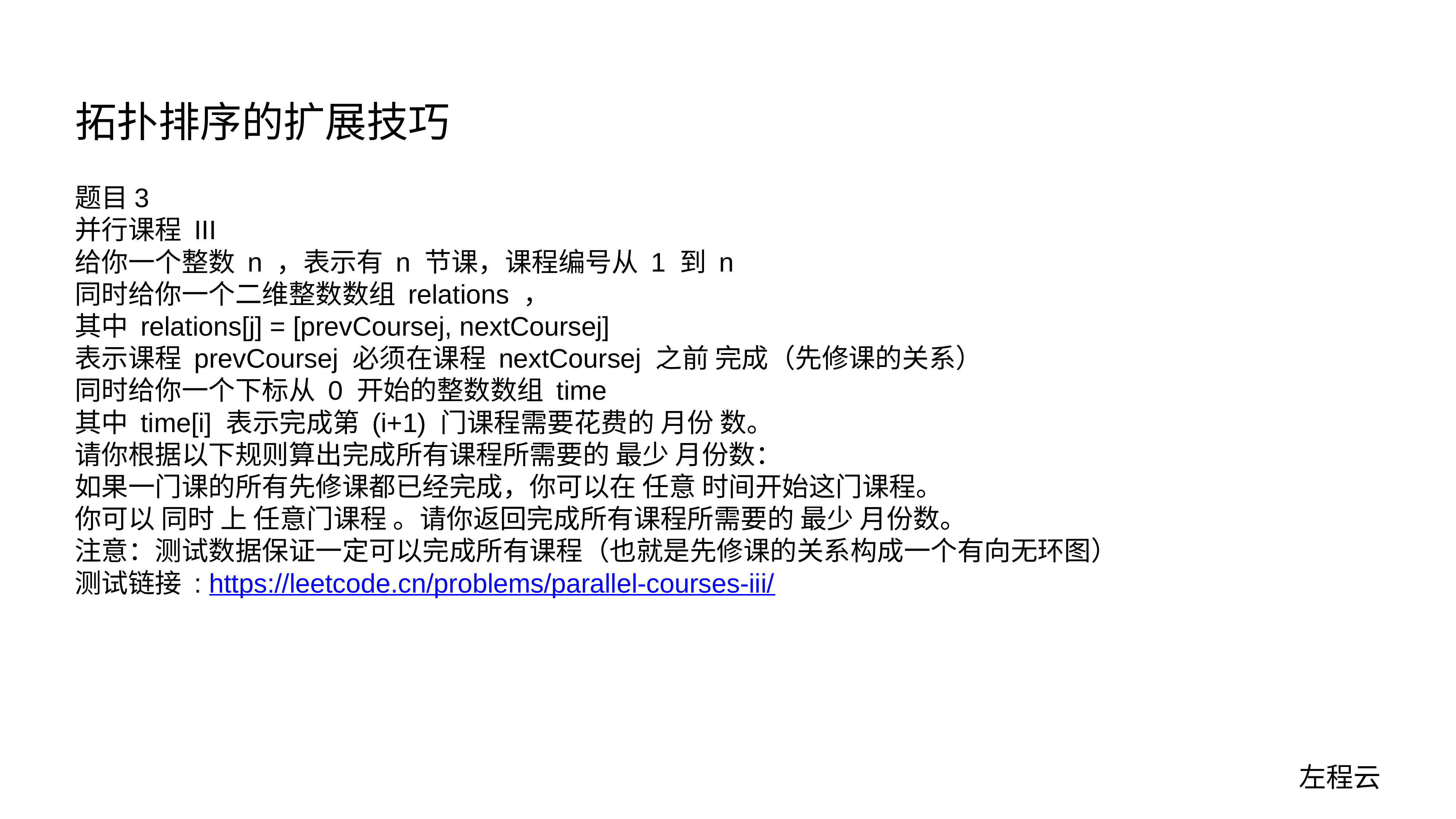

# 拓扑排序的扩展技巧
题目3
并行课程 III
给你一个整数 n ，表示有 n 节课，课程编号从 1 到 n
同时给你一个二维整数数组 relations ，
其中 relations[j] = [prevCoursej, nextCoursej]
表示课程 prevCoursej 必须在课程 nextCoursej 之前 完成（先修课的关系）
同时给你一个下标从 0 开始的整数数组 time
其中 time[i] 表示完成第 (i+1) 门课程需要花费的 月份 数。
请你根据以下规则算出完成所有课程所需要的 最少 月份数：
如果一门课的所有先修课都已经完成，你可以在 任意 时间开始这门课程。
你可以 同时 上 任意门课程 。请你返回完成所有课程所需要的 最少 月份数。
注意：测试数据保证一定可以完成所有课程（也就是先修课的关系构成一个有向无环图）
测试链接 : https://leetcode.cn/problems/parallel-courses-iii/
左程云